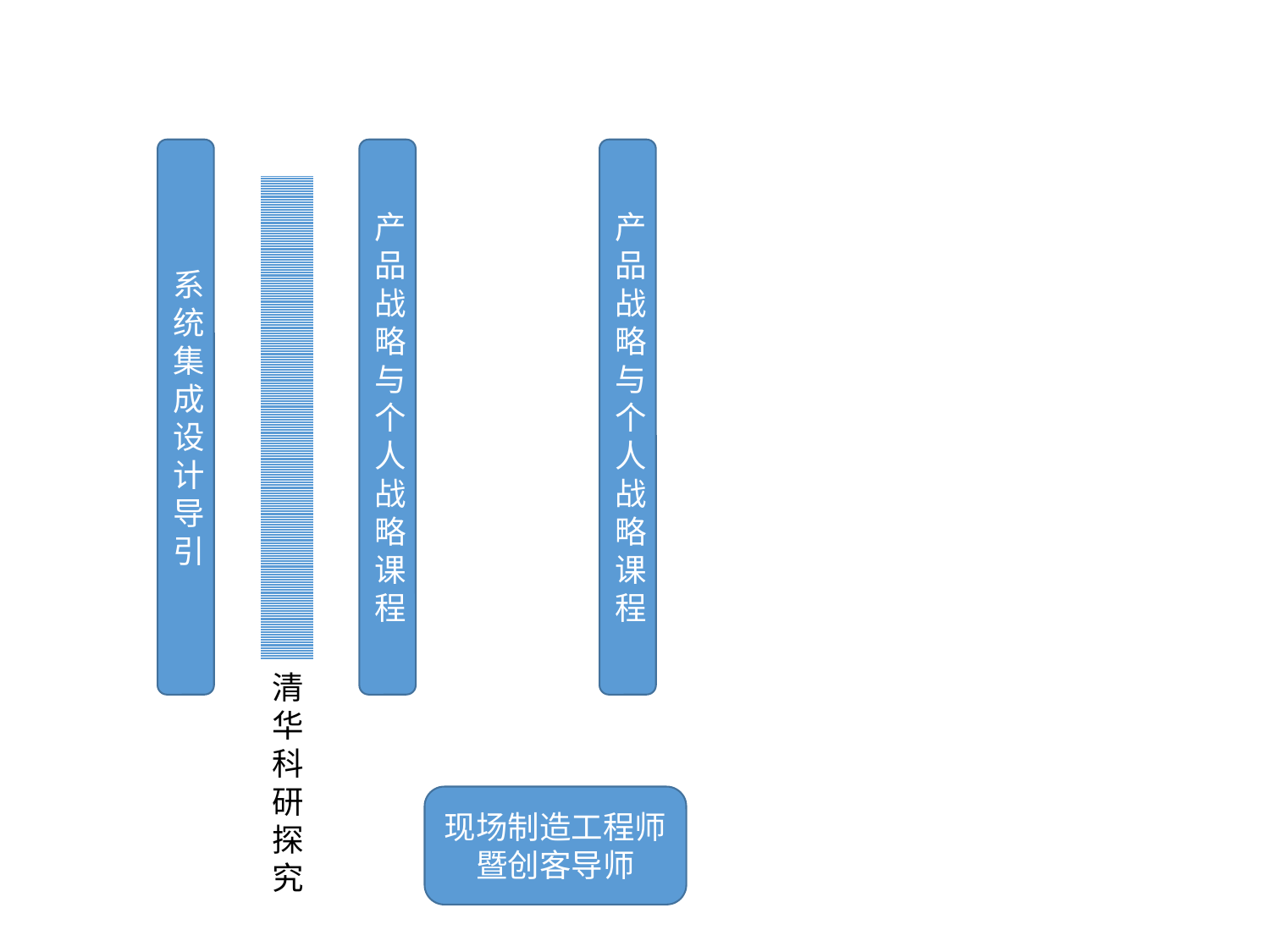

系统集成设计导引
产品战略与个人战略课程
产品战略与个人战略课程

清华
科研探究
现场制造工程师
暨创客导师